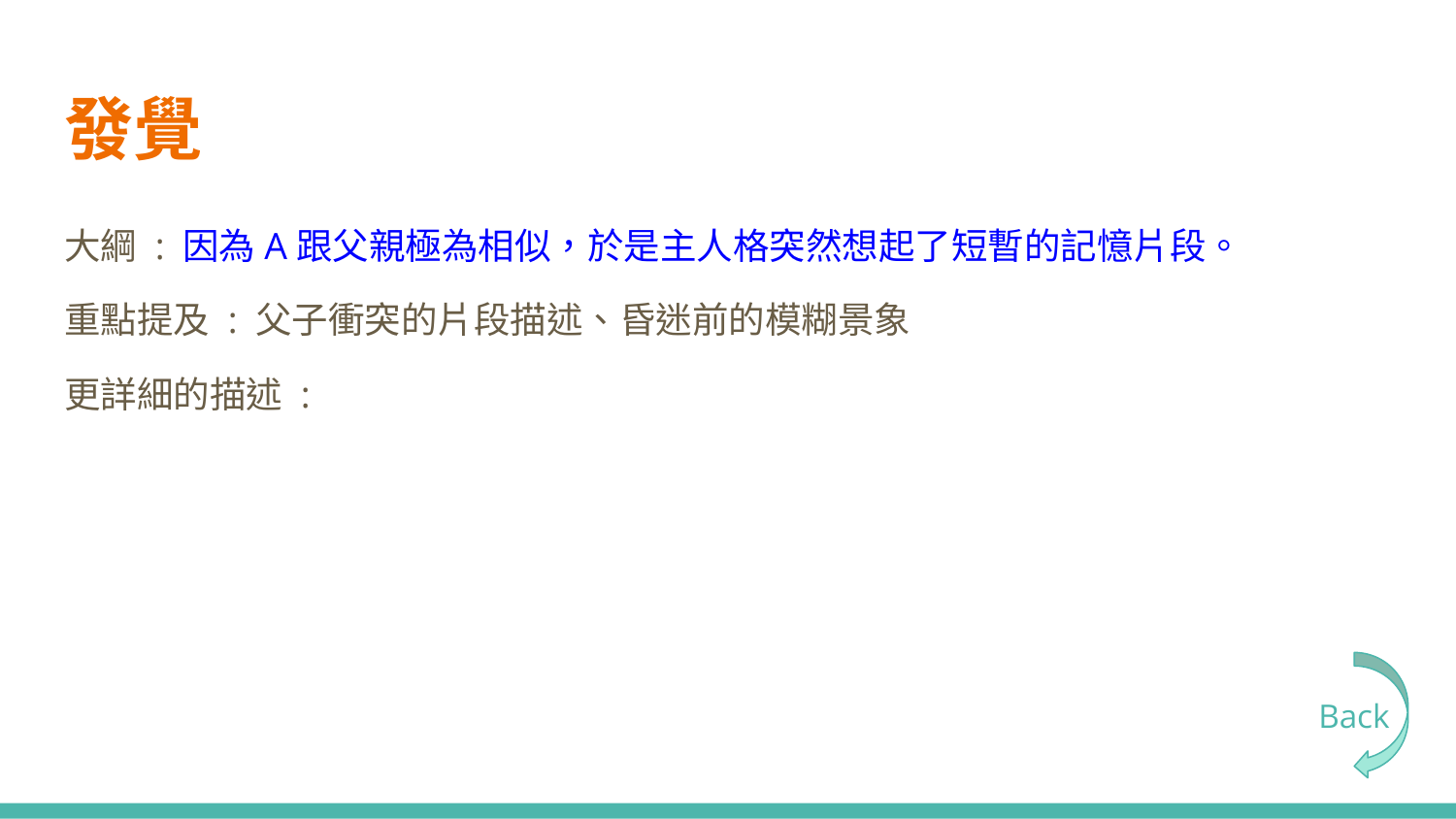

# 發覺
大綱 : 因為A跟父親極為相似，於是主人格突然想起了短暫的記憶片段。
重點提及 : 父子衝突的片段描述、昏迷前的模糊景象
更詳細的描述 :

Back